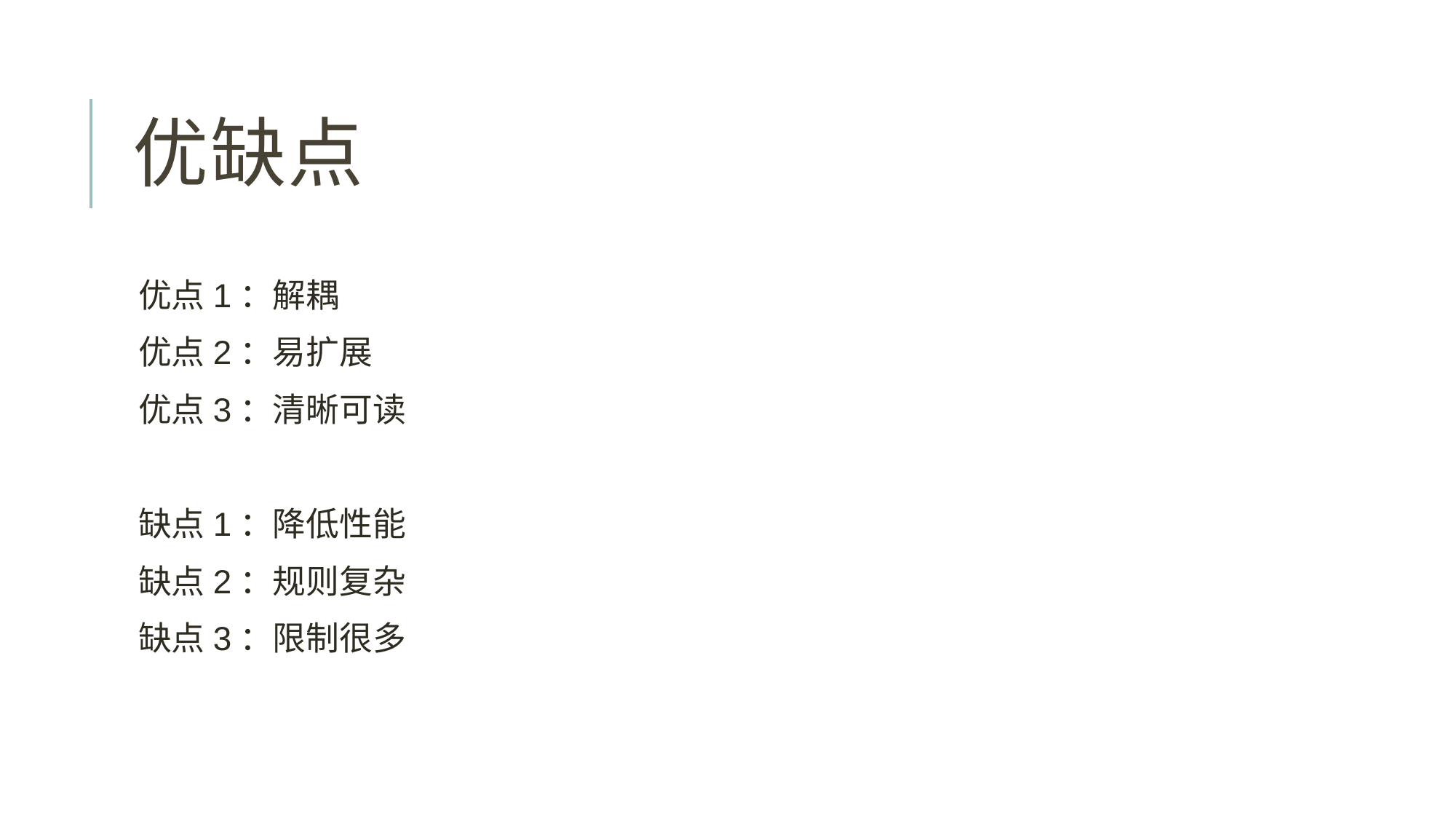

# 优缺点
优点1：解耦
优点2：易扩展
优点3：清晰可读

缺点1：降低性能
缺点2：规则复杂
缺点3：限制很多